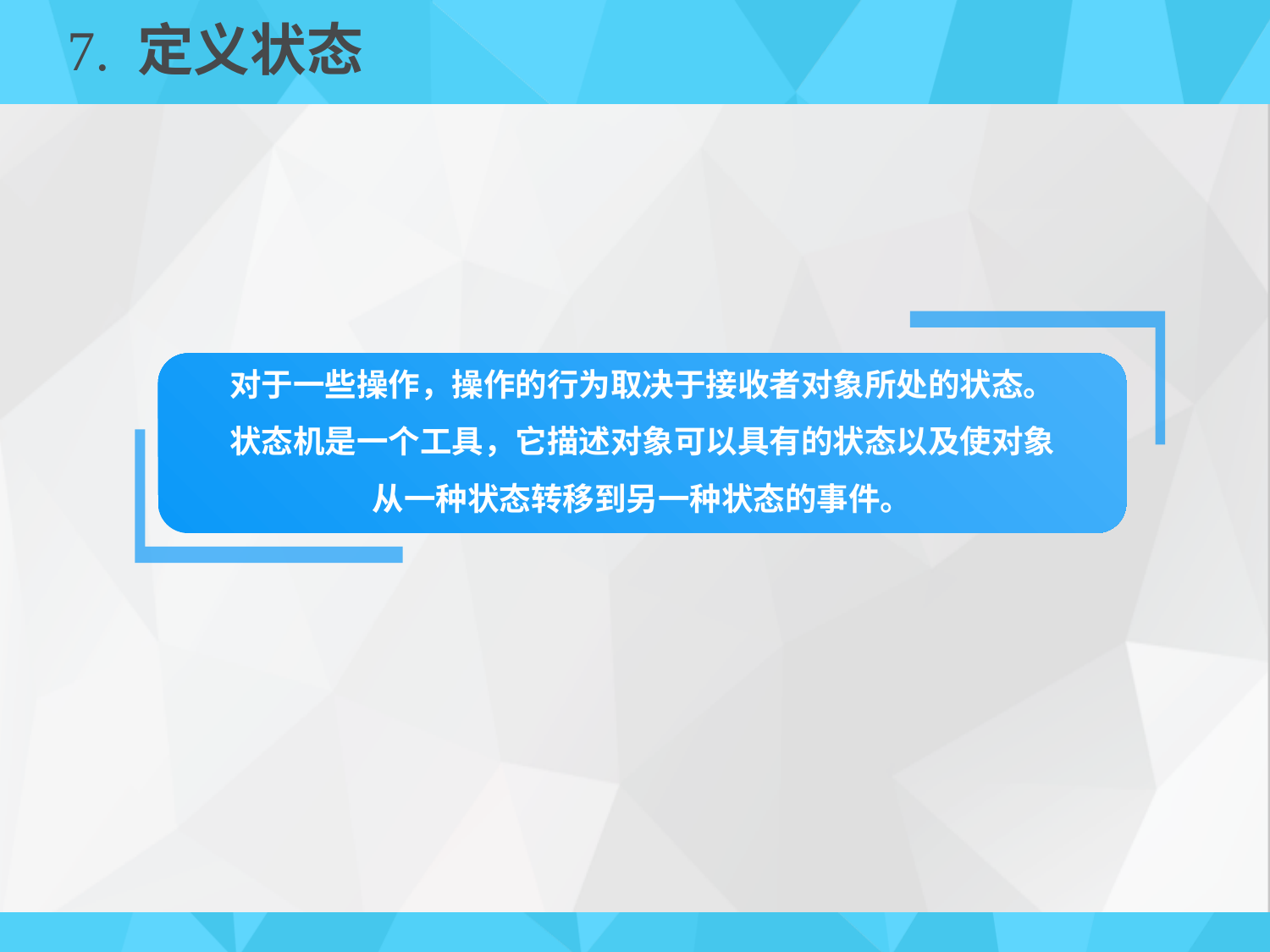

# 7. 定义状态

对于一些操作，操作的行为取决于接收者对象所处的状态。
状态机是一个工具，它描述对象可以具有的状态以及使对象
从一种状态转移到另一种状态的事件。